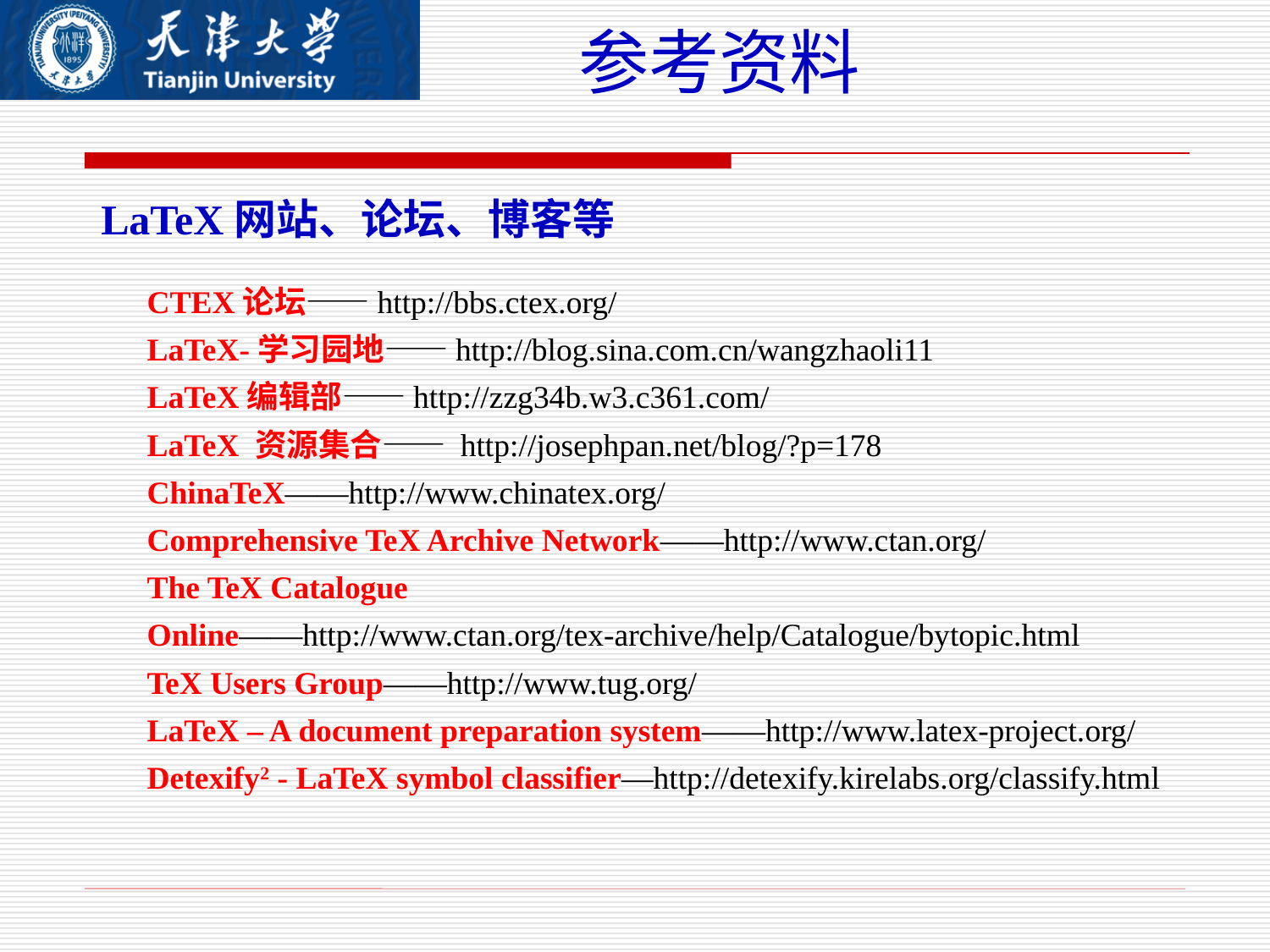

# 参考资料
LaTeX网站、论坛、博客等
CTEX论坛——http://bbs.ctex.org/
LaTeX-学习园地——http://blog.sina.com.cn/wangzhaoli11
LaTeX编辑部——http://zzg34b.w3.c361.com/
LaTeX 资源集合—— http://josephpan.net/blog/?p=178
ChinaTeX——http://www.chinatex.org/
Comprehensive TeX Archive Network——http://www.ctan.org/
The TeX Catalogue Online——http://www.ctan.org/tex-archive/help/Catalogue/bytopic.html
TeX Users Group——http://www.tug.org/
LaTeX – A document preparation system——http://www.latex-project.org/
Detexify2 - LaTeX symbol classifier—http://detexify.kirelabs.org/classify.html